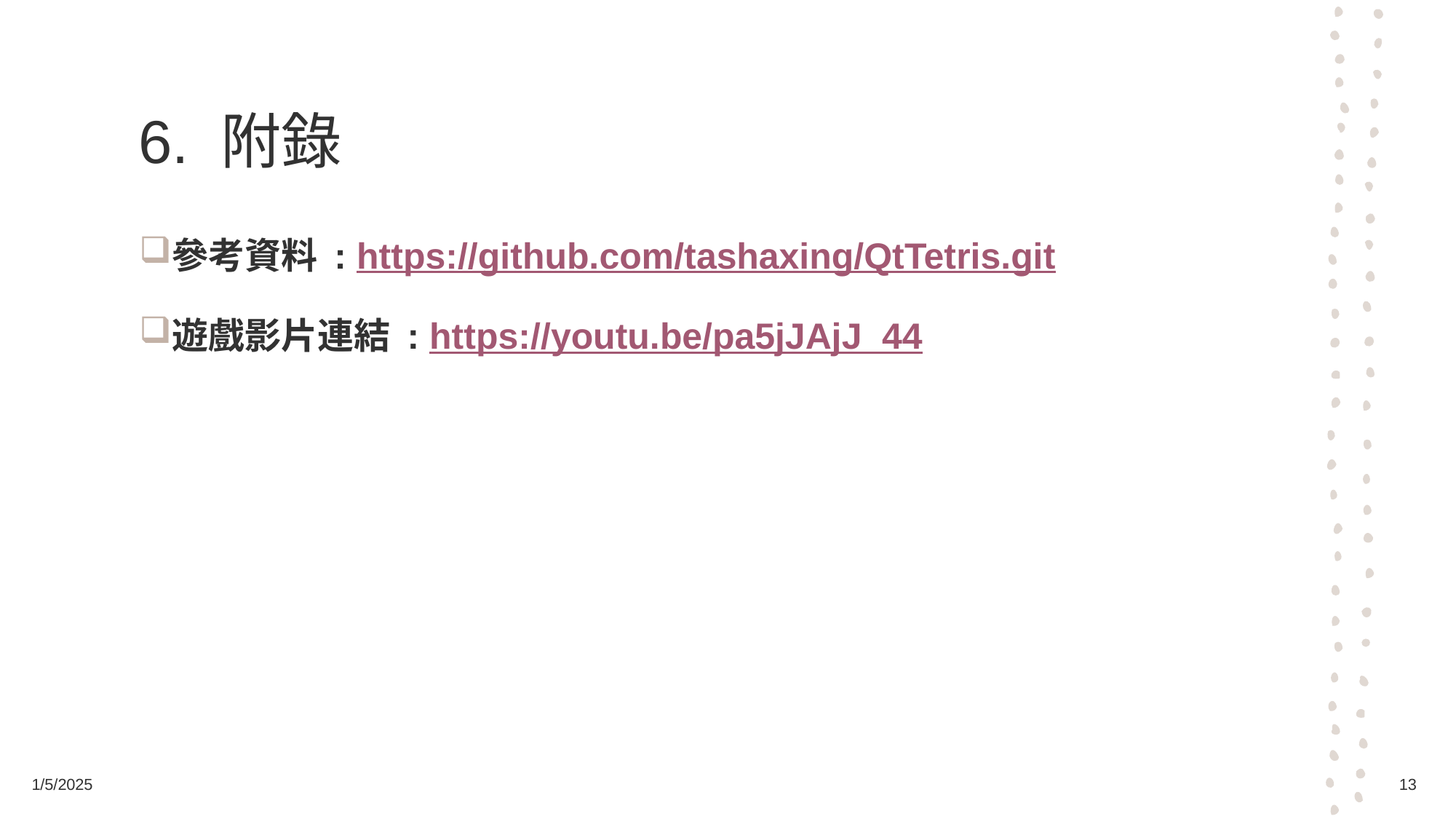

# 6. 附錄
參考資料 : https://github.com/tashaxing/QtTetris.git
遊戲影片連結 : https://youtu.be/pa5jJAjJ_44

1/5/2025
13